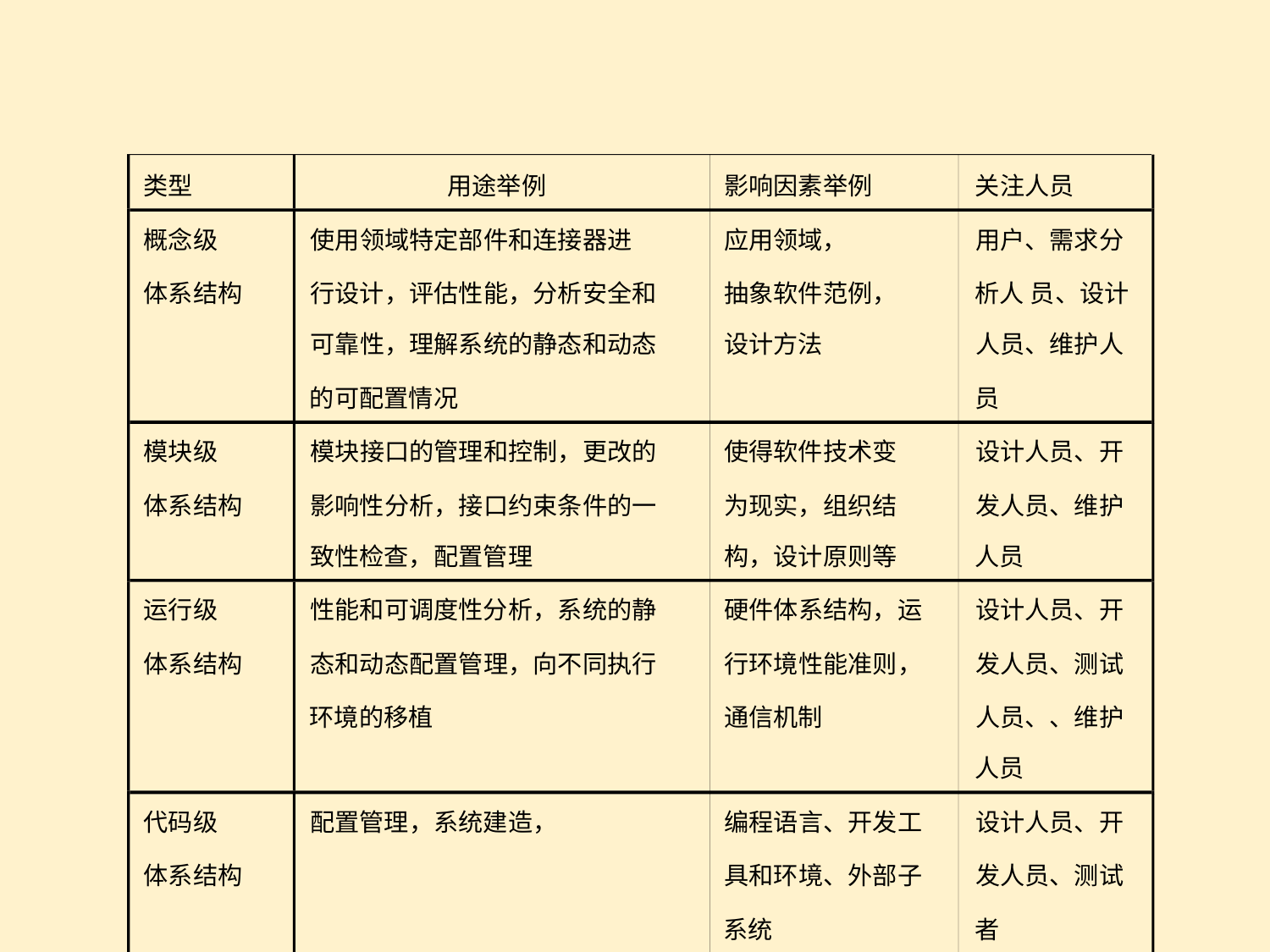

类型
用途举例
影响因素举例
关注人员

概念级
使用领域特定部件和连接器进
应用领域，
用户、需求分

体系结构
行设计，评估性能，分析安全和
抽象软件范例，
析人
员、设计

可靠性，理解系统的静态和动态
设计方法
人员、维护人

的可配置情况
员

模块级
模块接口的管理和控制，更改的
使得软件技术变
设计人员、开

体系结构
影响性分析，接口约束条件的一
为现实，组织结
发人员、维护

致性检查，配置管理
构，设计原则等
人员

运行级
性能和可调度性分析，系统的静
硬件体系结构，运
设计人员、开

体系结构
态和动态配置管理，向不同执行
行环境性能准则，
发人员、测试

环境的移植
通信机制
人员、、维护

人员

代码级
配置管理，系统建造，
编程语言、开发工
设计人员、开

体系结构
具和环境、外部子
发人员、测试

系统
者